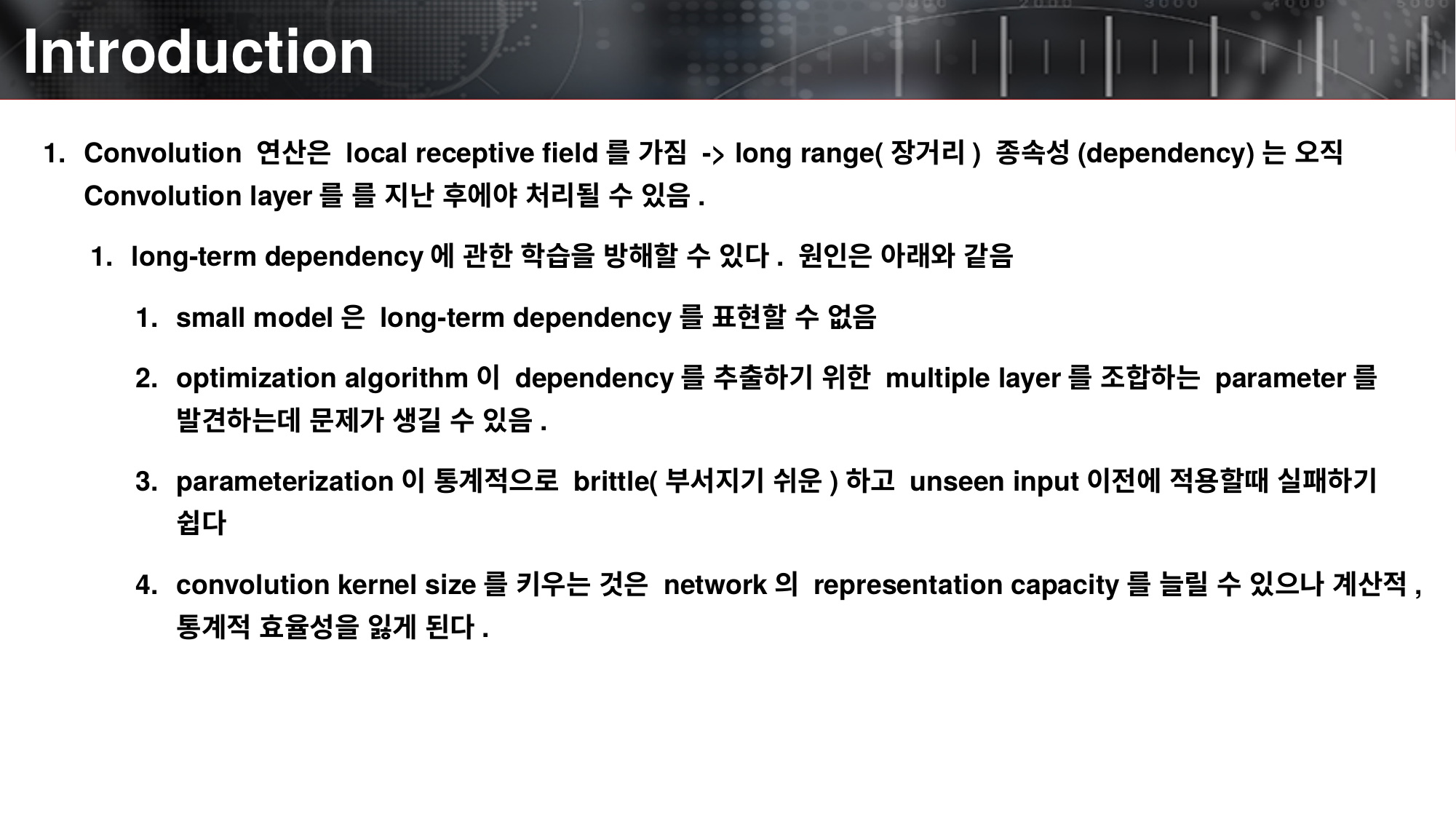

# Introduction
Convolution 연산은 local receptive field를 가짐 -> long range(장거리) 종속성(dependency)는 오직 Convolution layer를 를 지난 후에야 처리될 수 있음.
long-term dependency에 관한 학습을 방해할 수 있다. 원인은 아래와 같음
small model은 long-term dependency를 표현할 수 없음
optimization algorithm이 dependency를 추출하기 위한 multiple layer를 조합하는 parameter를 발견하는데 문제가 생길 수 있음.
parameterization이 통계적으로 brittle(부서지기 쉬운)하고 unseen input이전에 적용할때 실패하기 쉽다
convolution kernel size를 키우는 것은 network의 representation capacity를 늘릴 수 있으나 계산적, 통계적 효율성을 잃게 된다.